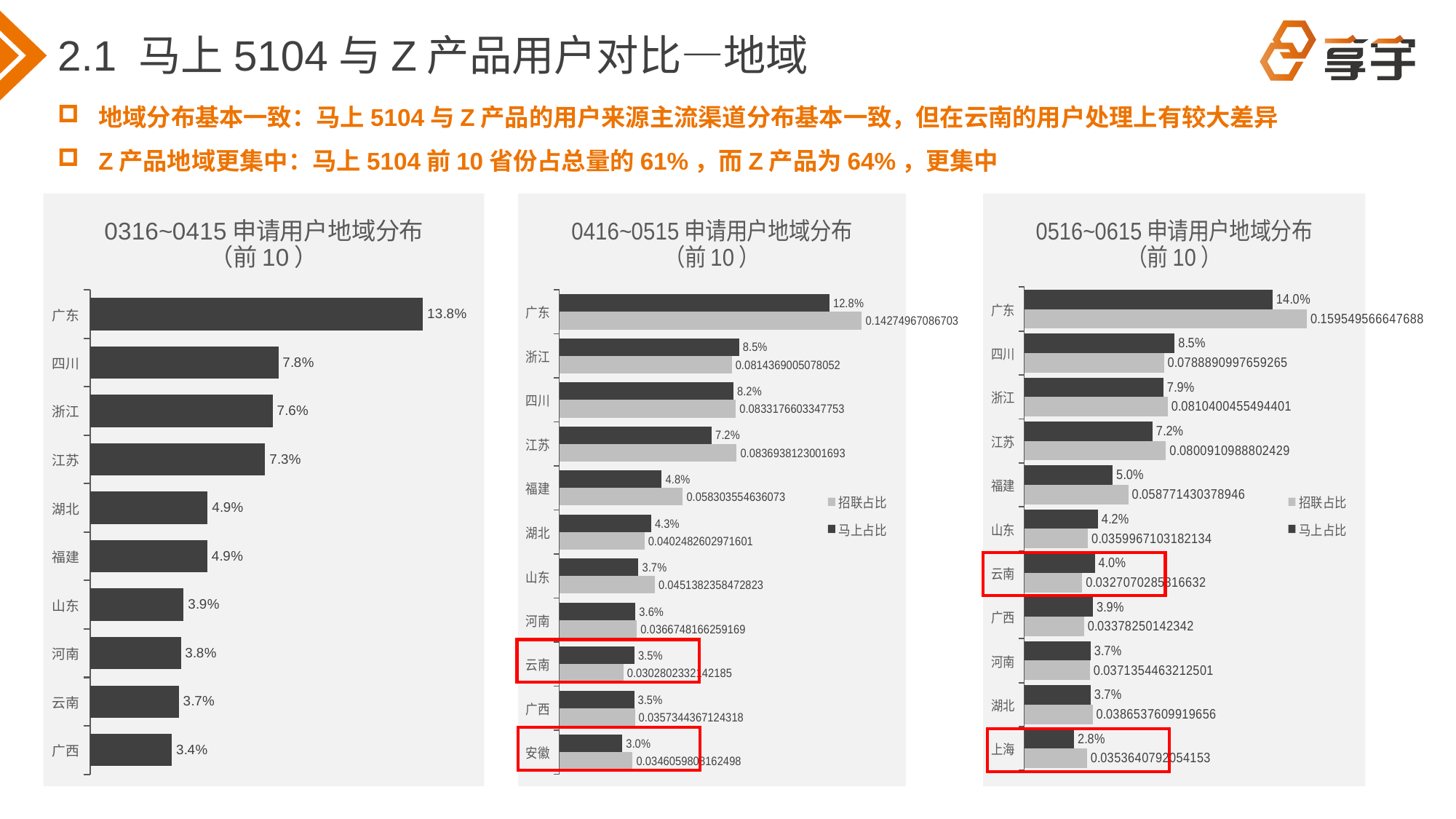

# 2.1 马上5104与Z产品用户对比—地域
地域分布基本一致：马上5104与Z产品的用户来源主流渠道分布基本一致，但在云南的用户处理上有较大差异
Z产品地域更集中：马上5104前10省份占总量的61%，而Z产品为64%，更集中

### Chart: 0316~0415申请用户地域分布（前10）

| Category | 占比 |
|---|---|
| 广东 | 0.138205521953054 |
| 四川 | 0.0781284277163183 |
| 浙江 | 0.0757466545488734 |
| 江苏 | 0.0726754207276944 |
| 湖北 | 0.0487636716913723 |
| 福建 | 0.0486383152088752 |
| 山东 | 0.0387978313328528 |
| 河南 | 0.0376069447491303 |
| 云南 | 0.0367921276128992 |
| 广西 | 0.0339089285154659 |

### Chart: 0416~0515申请用户地域分布（前10）

| Category | 马上占比 | 招联占比 |
|---|---|---|
| 广东 | 0.127559906311933 | 0.14274967086703 |
| 浙江 | 0.0848597681820912 | 0.0814369005078052 |
| 四川 | 0.0821572277941265 | 0.0833176603347753 |
| 江苏 | 0.0718875743198607 | 0.0836938123001693 |
| 福建 | 0.048345444718035 | 0.058303554636073 |
| 湖北 | 0.0433607591135668 | 0.0402482602971601 |
| 山东 | 0.0374151702600444 | 0.0451382358472823 |
| 河南 | 0.0359137589333974 | 0.0366748166259169 |
| 云南 | 0.0354933637619362 | 0.0302802332142185 |
| 广西 | 0.0353732508558045 | 0.0357344367124318 |
| 安徽 | 0.0297880007206774 | 0.0346059808162498 |

### Chart: 0516~0615申请用户地域分布（前10）

| Category | 马上占比 | 招联占比 |
|---|---|---|
| 广东 | 0.140206061336386 | 0.159549566647688 |
| 四川 | 0.0849551123697054 | 0.0788890997659265 |
| 浙江 | 0.0785684159787913 | 0.0810400455494401 |
| 江苏 | 0.0724227269988552 | 0.0800910988802429 |
| 福建 | 0.0499487859251672 | 0.058771430378946 |
| 山东 | 0.0416340302464301 | 0.0359967103182134 |
| 云南 | 0.0398867265168404 | 0.0327070285316632 |
| 广西 | 0.0388021931674399 | 0.03378250142342 |
| 河南 | 0.0374766524070615 | 0.0371354463212501 |
| 湖北 | 0.0374766524070615 | 0.0386537609919656 |
| 上海 | 0.0280773633789239 | 0.0353640792054153 |